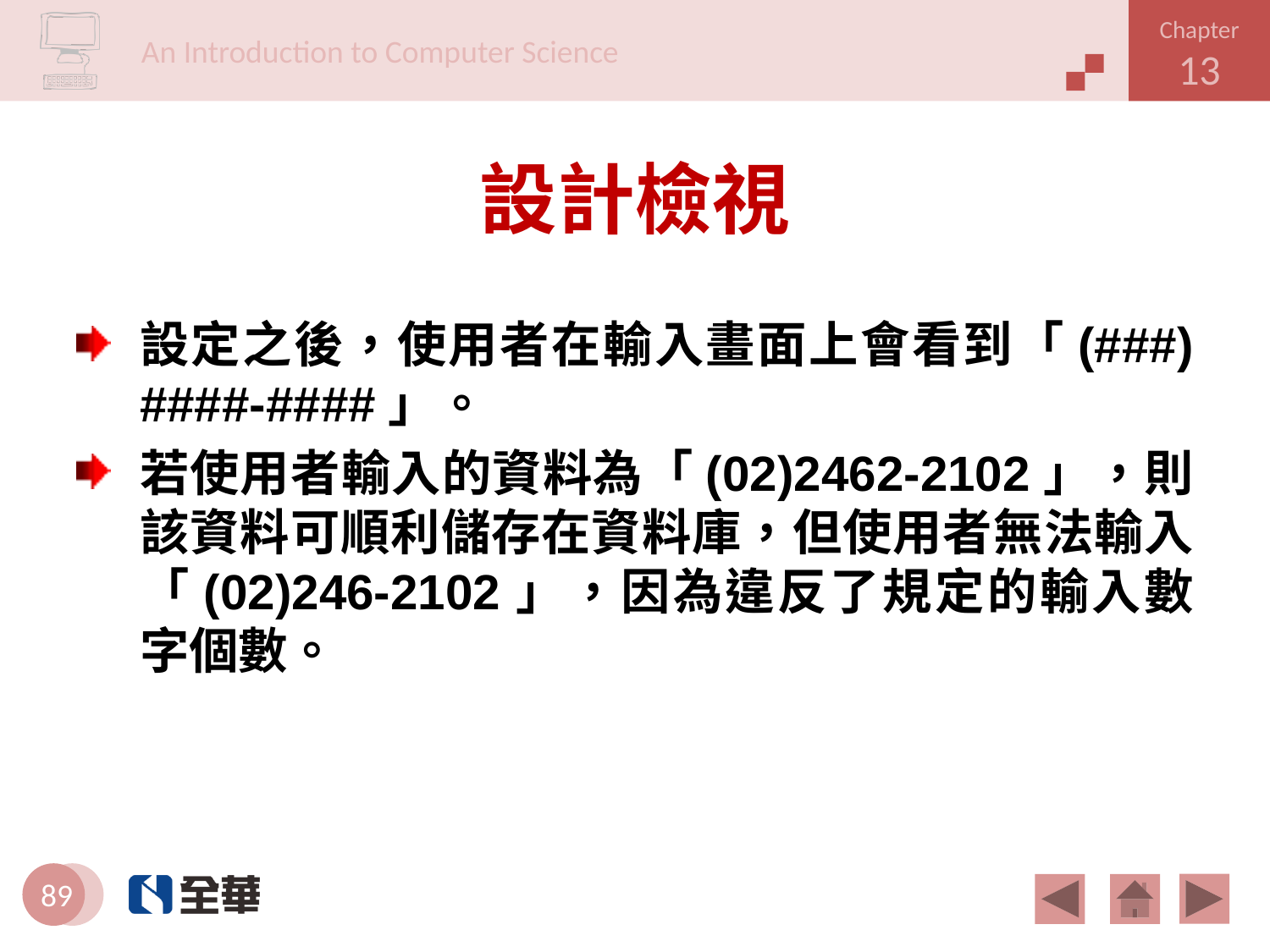

# 設計檢視
設定之後，使用者在輸入畫面上會看到「(###) ####-####」。
若使用者輸入的資料為「(02)2462-2102」，則該資料可順利儲存在資料庫，但使用者無法輸入「(02)246-2102」，因為違反了規定的輸入數字個數。